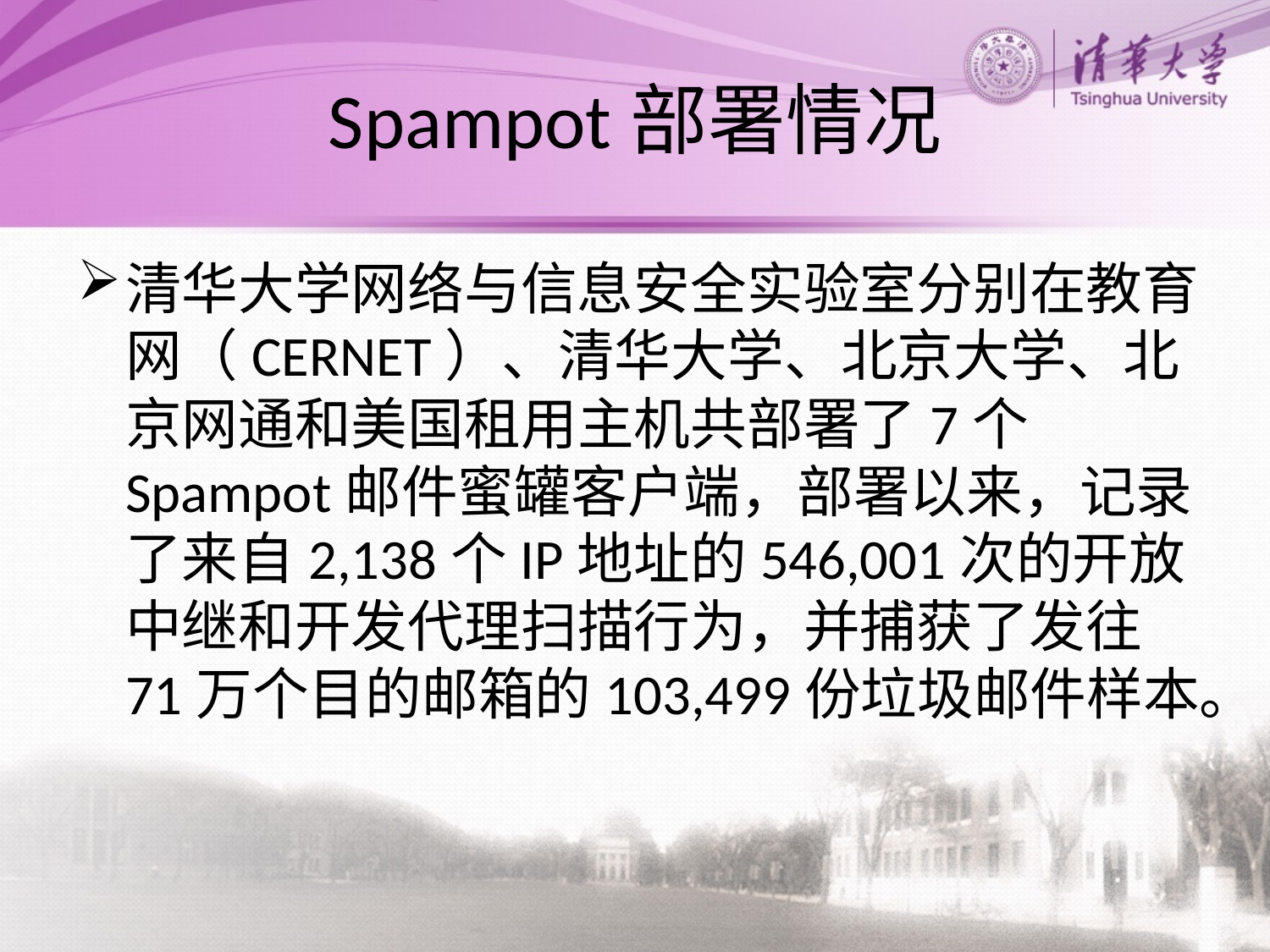

# Spampot部署情况
清华大学网络与信息安全实验室分别在教育网（CERNET）、清华大学、北京大学、北京网通和美国租用主机共部署了7个Spampot邮件蜜罐客户端，部署以来，记录了来自2,138个IP地址的546,001次的开放中继和开发代理扫描行为，并捕获了发往71万个目的邮箱的103,499份垃圾邮件样本。